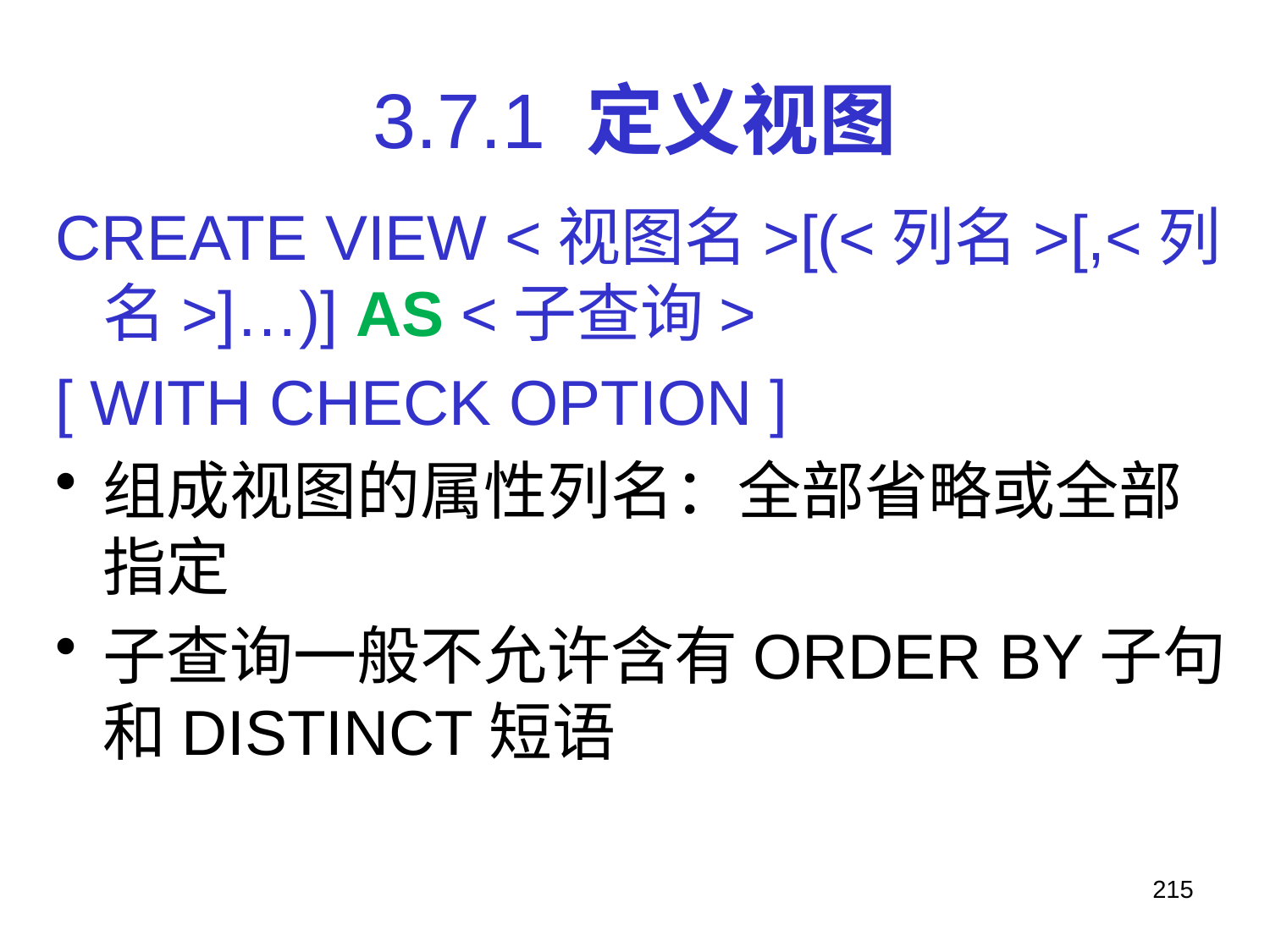

# 3.7.1 定义视图
CREATE VIEW <视图名>[(<列名>[,<列名>]…)] AS <子查询>
[ WITH CHECK OPTION ]
组成视图的属性列名：全部省略或全部指定
子查询一般不允许含有ORDER BY子句和DISTINCT短语
215